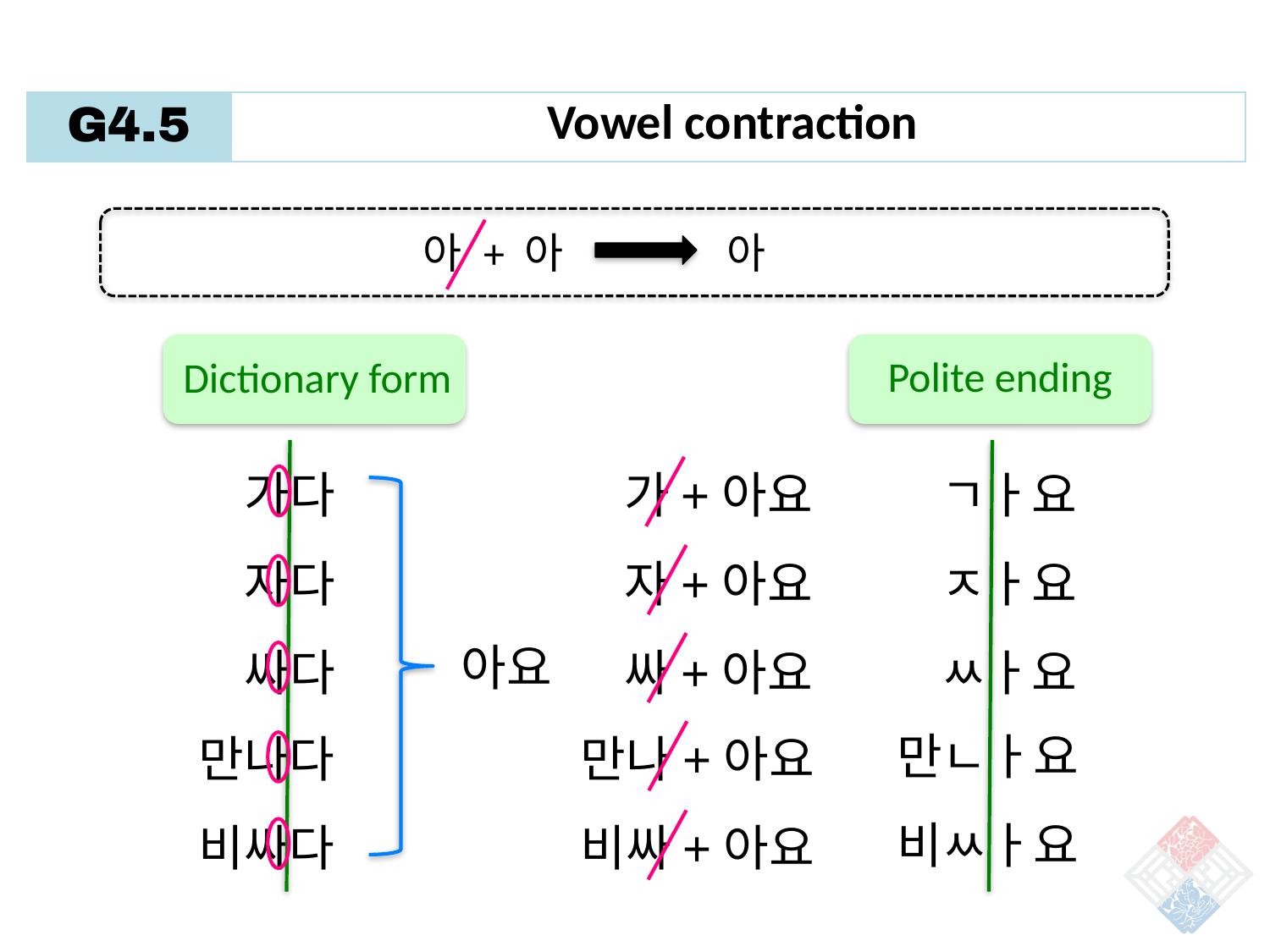

| G4.5 | Vowel contraction |
| --- | --- |

아 + 아
아

Polite ending
Dictionary form
가다
자다
싸다
가+아요
자+아요
싸+아요
ㄱㅏ요
ㅈㅏ요
ㅆㅏ요

아요

만ㄴㅏ요
비ㅆㅏ요
만나다
비싸다
만나+아요
비싸+아요